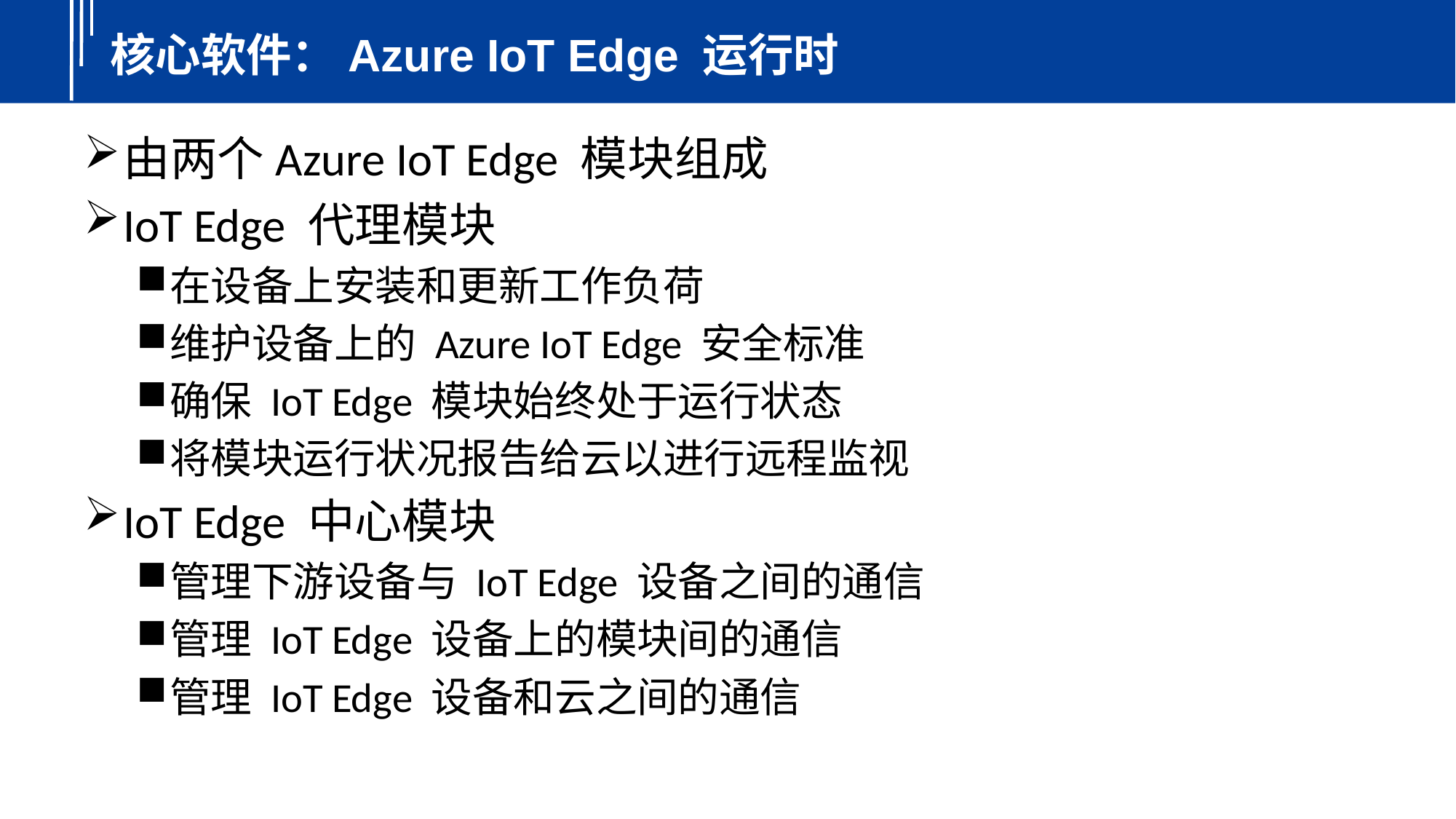

# 核心软件：Azure IoT Edge 运行时
由两个Azure IoT Edge 模块组成
IoT Edge 代理模块
在设备上安装和更新工作负荷
维护设备上的 Azure IoT Edge 安全标准
确保 IoT Edge 模块始终处于运行状态
将模块运行状况报告给云以进行远程监视
IoT Edge 中心模块
管理下游设备与 IoT Edge 设备之间的通信
管理 IoT Edge 设备上的模块间的通信
管理 IoT Edge 设备和云之间的通信